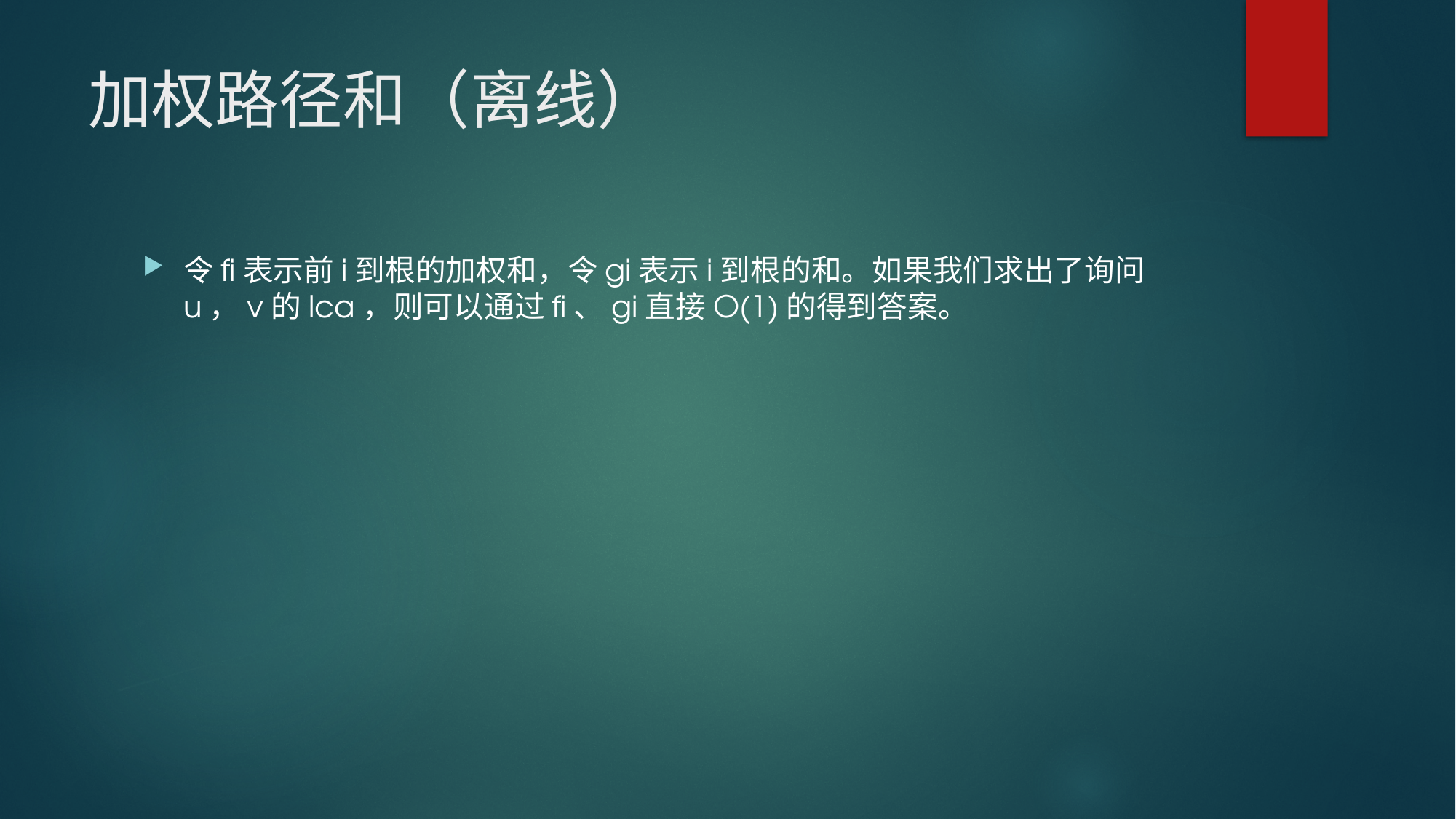

# 加权路径和（离线）
令fi表示前i到根的加权和，令gi表示i到根的和。如果我们求出了询问u，v的lca，则可以通过fi、gi直接O(1)的得到答案。